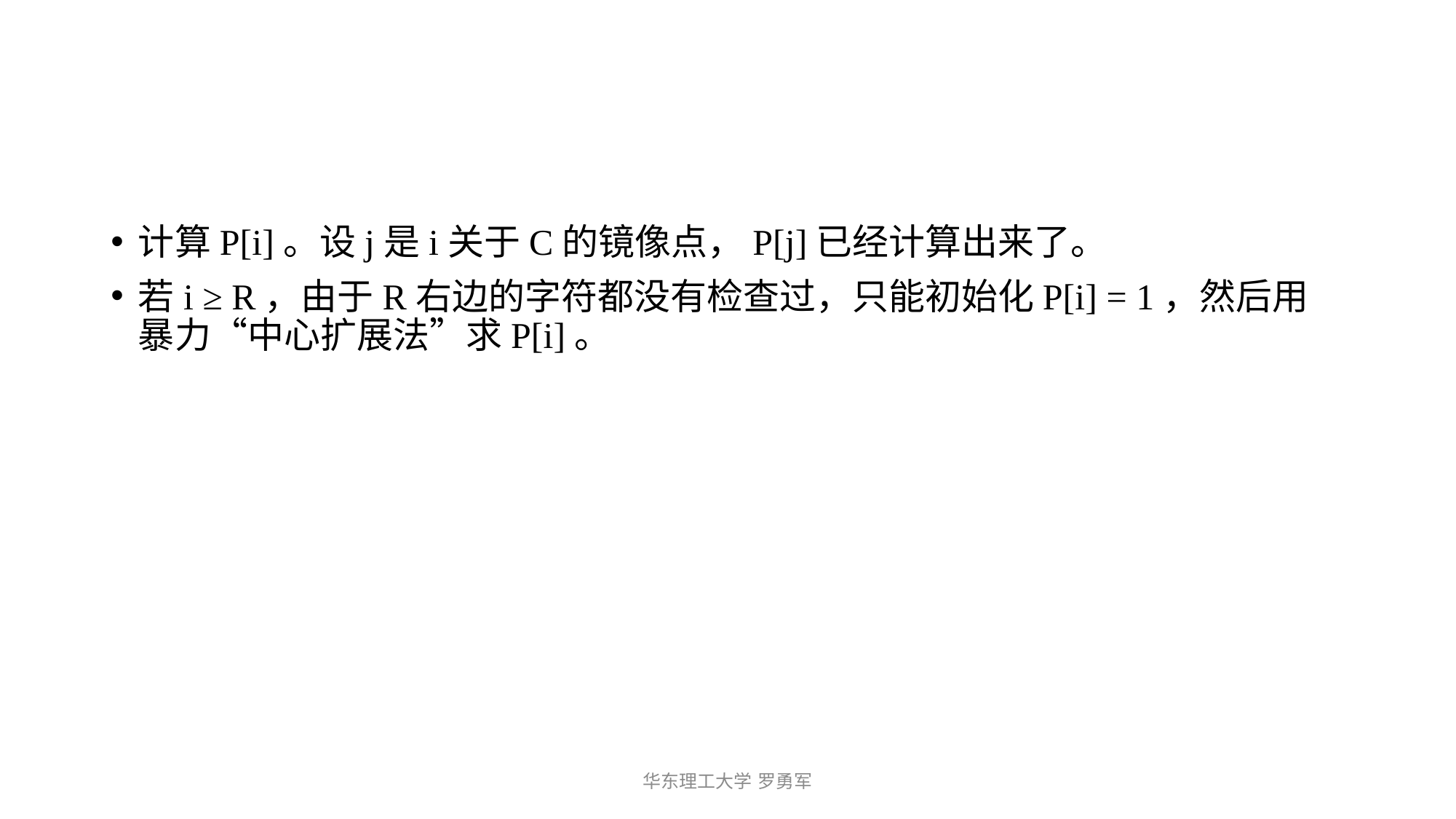

计算P[i]。设j是i关于C的镜像点，P[j]已经计算出来了。
若i ≥ R，由于R右边的字符都没有检查过，只能初始化P[i] = 1，然后用暴力“中心扩展法”求P[i]。

华东理工大学 罗勇军